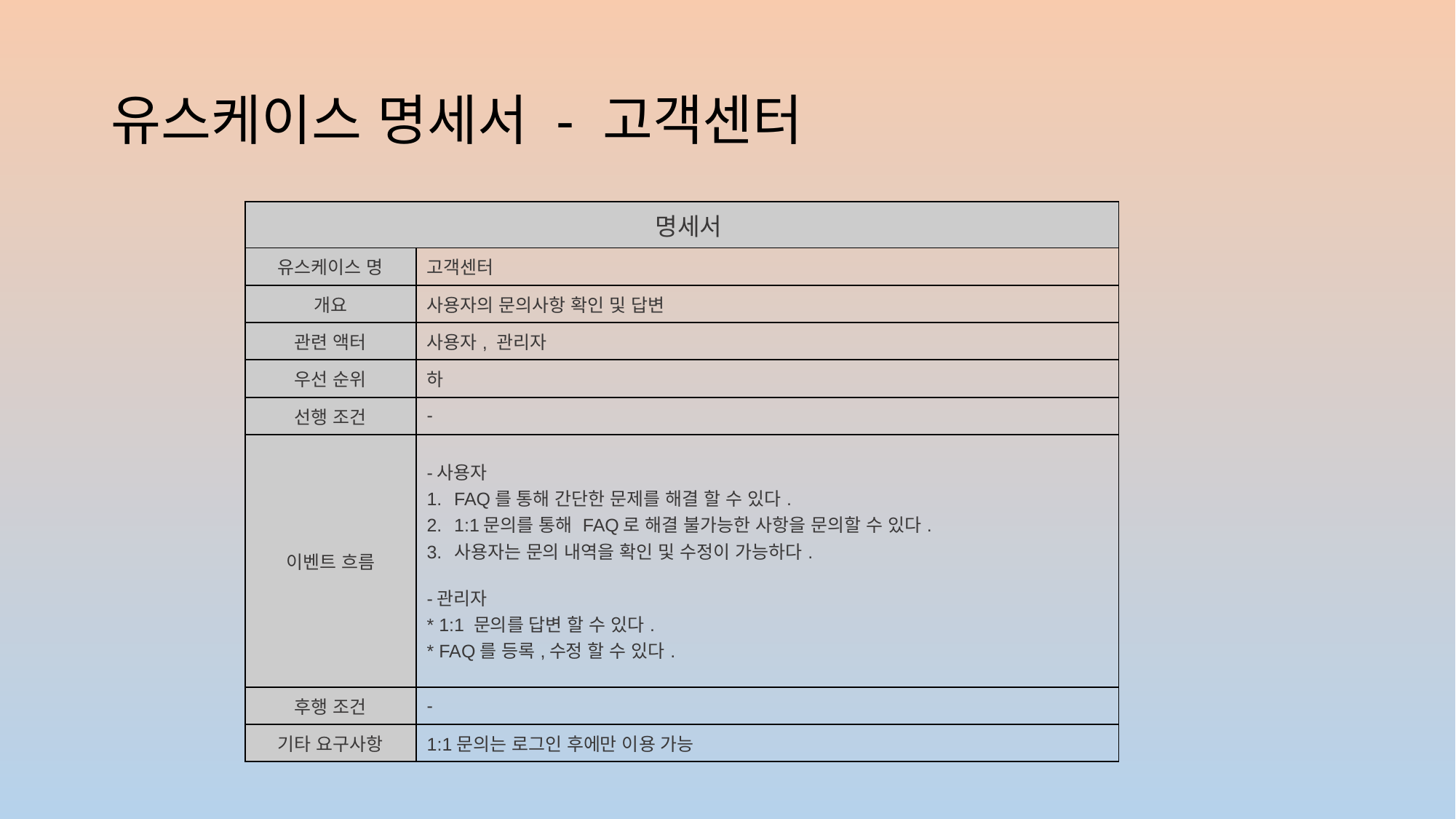

# 유스케이스 명세서 - 고객센터
| 명세서 |  |
| --- | --- |
| 유스케이스 명 | 고객센터 |
| 개요 | 사용자의 문의사항 확인 및 답변 |
| 관련 액터 | 사용자, 관리자 |
| 우선 순위 | 하 |
| 선행 조건 | - |
| 이벤트 흐름 | -사용자 FAQ를 통해 간단한 문제를 해결 할 수 있다. 1:1문의를 통해 FAQ로 해결 불가능한 사항을 문의할 수 있다. 사용자는 문의 내역을 확인 및 수정이 가능하다. -관리자 \* 1:1 문의를 답변 할 수 있다. \* FAQ를 등록,수정 할 수 있다. |
| 후행 조건 | - |
| 기타 요구사항 | 1:1문의는 로그인 후에만 이용 가능 |